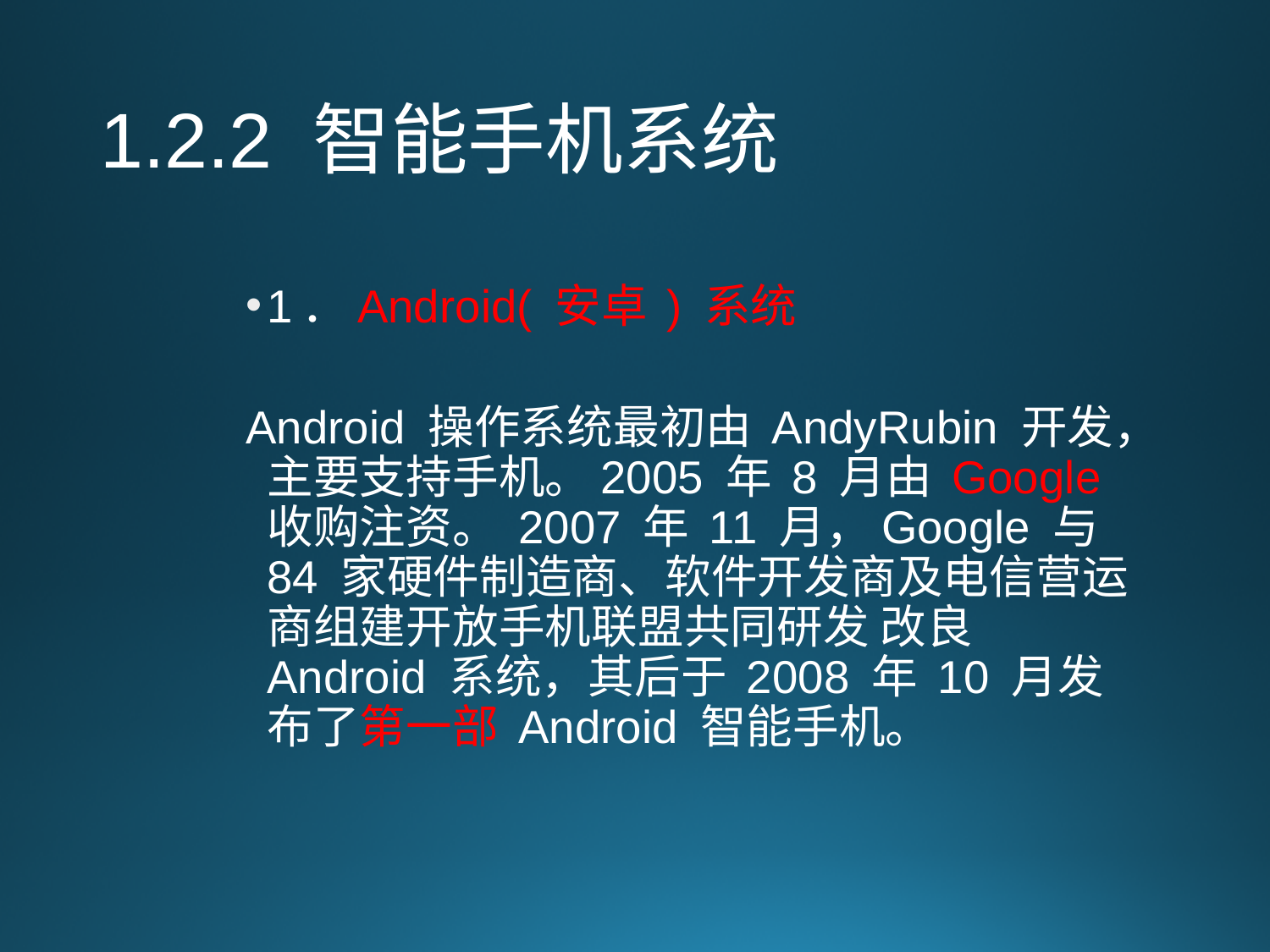

# 1.2.2 智能手机系统
1．Android( 安卓 ) 系统

Android 操作系统最初由 AndyRubin 开发，主要支持手机。2005 年 8 月由 Google 收购注资。 2007 年 11 月，Google 与 84 家硬件制造商、软件开发商及电信营运商组建开放手机联盟共同研发 改良 Android 系统，其后于 2008 年 10 月发布了第一部 Android 智能手机。